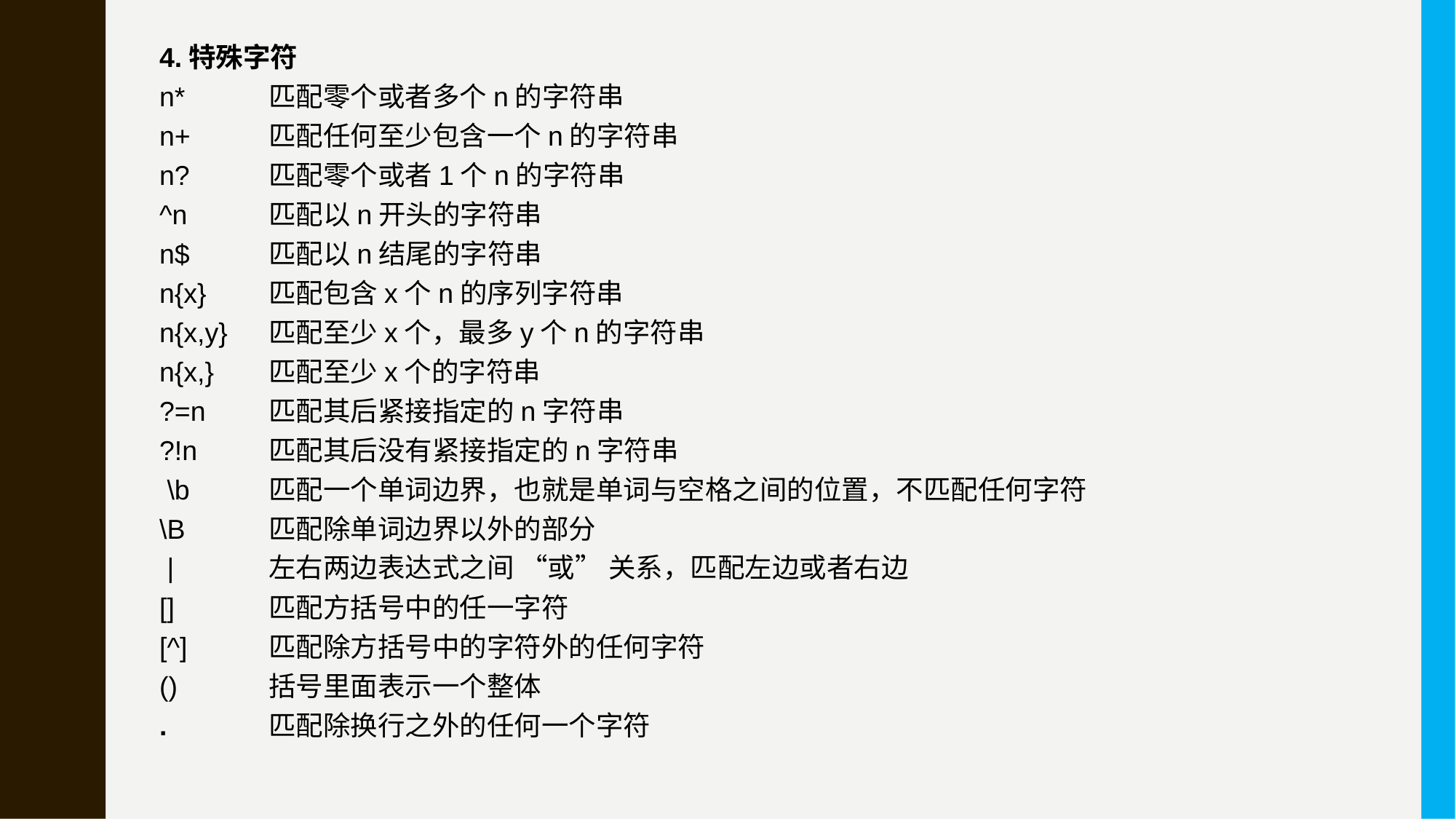

4.特殊字符
n*	匹配零个或者多个n的字符串
n+	匹配任何至少包含一个n的字符串
n?	匹配零个或者1个n的字符串
^n 	匹配以n开头的字符串
n$ 	匹配以n结尾的字符串
n{x}	匹配包含x个n的序列字符串
n{x,y}	匹配至少x个，最多y个n的字符串
n{x,}	匹配至少x个的字符串
?=n	匹配其后紧接指定的n字符串
?!n	匹配其后没有紧接指定的n字符串
 \b 	匹配一个单词边界，也就是单词与空格之间的位置，不匹配任何字符
\B	匹配除单词边界以外的部分
 | 	左右两边表达式之间 “或” 关系，匹配左边或者右边
[]	匹配方括号中的任一字符
[^]	匹配除方括号中的字符外的任何字符
()	括号里面表示一个整体
.	匹配除换行之外的任何一个字符